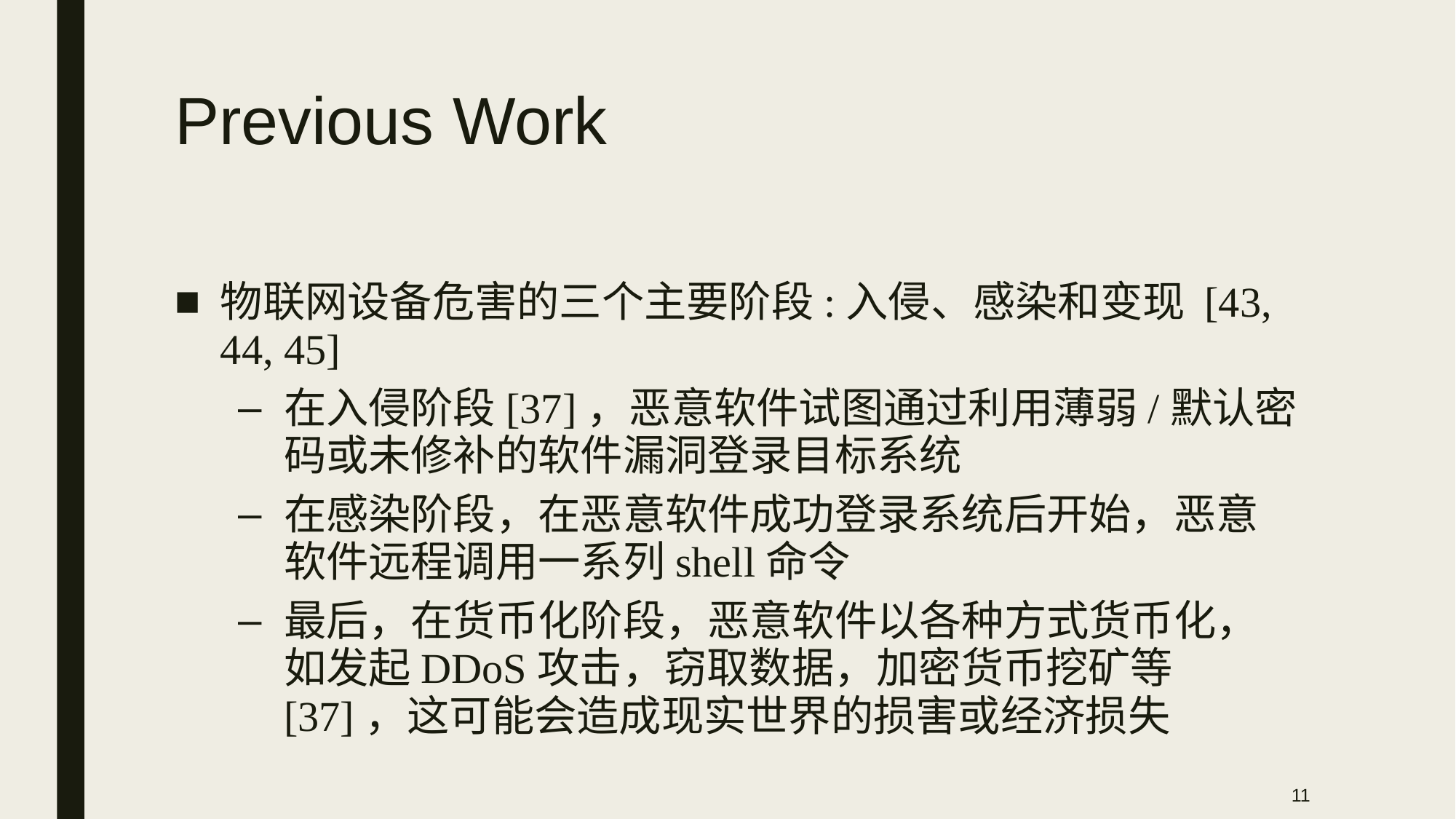

# Previous Work
物联网设备危害的三个主要阶段:入侵、感染和变现 [43, 44, 45]
在入侵阶段[37]，恶意软件试图通过利用薄弱/默认密码或未修补的软件漏洞登录目标系统
在感染阶段，在恶意软件成功登录系统后开始，恶意软件远程调用一系列shell命令
最后，在货币化阶段，恶意软件以各种方式货币化，如发起DDoS攻击，窃取数据，加密货币挖矿等[37]，这可能会造成现实世界的损害或经济损失
11